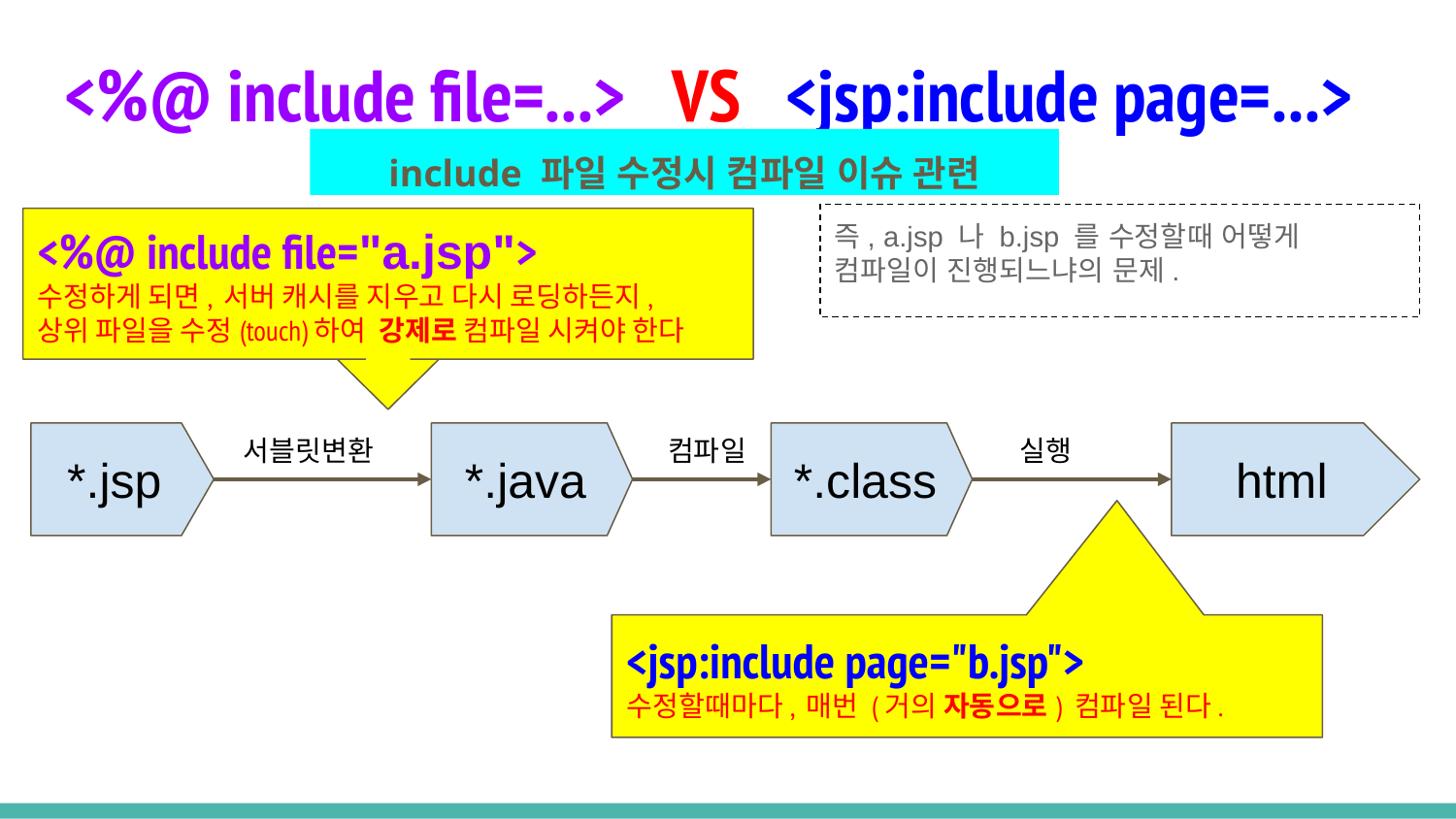

# <%@ include file=...>   VS   <jsp:include page=...>
include 파일 수정시 컴파일 이슈 관련
즉, a.jsp 나 b.jsp 를 수정할때 어떻게 컴파일이 진행되느냐의 문제.
<%@ include file="a.jsp">
수정하게 되면, 서버 캐시를 지우고 다시 로딩하든지,
상위 파일을 수정(touch)하여  강제로 컴파일 시켜야 한다
서블릿변환
컴파일
실행
*.jsp
*.java
*.class
html
<jsp:include page="b.jsp">
수정할때마다, 매번 (거의 자동으로) 컴파일 된다.